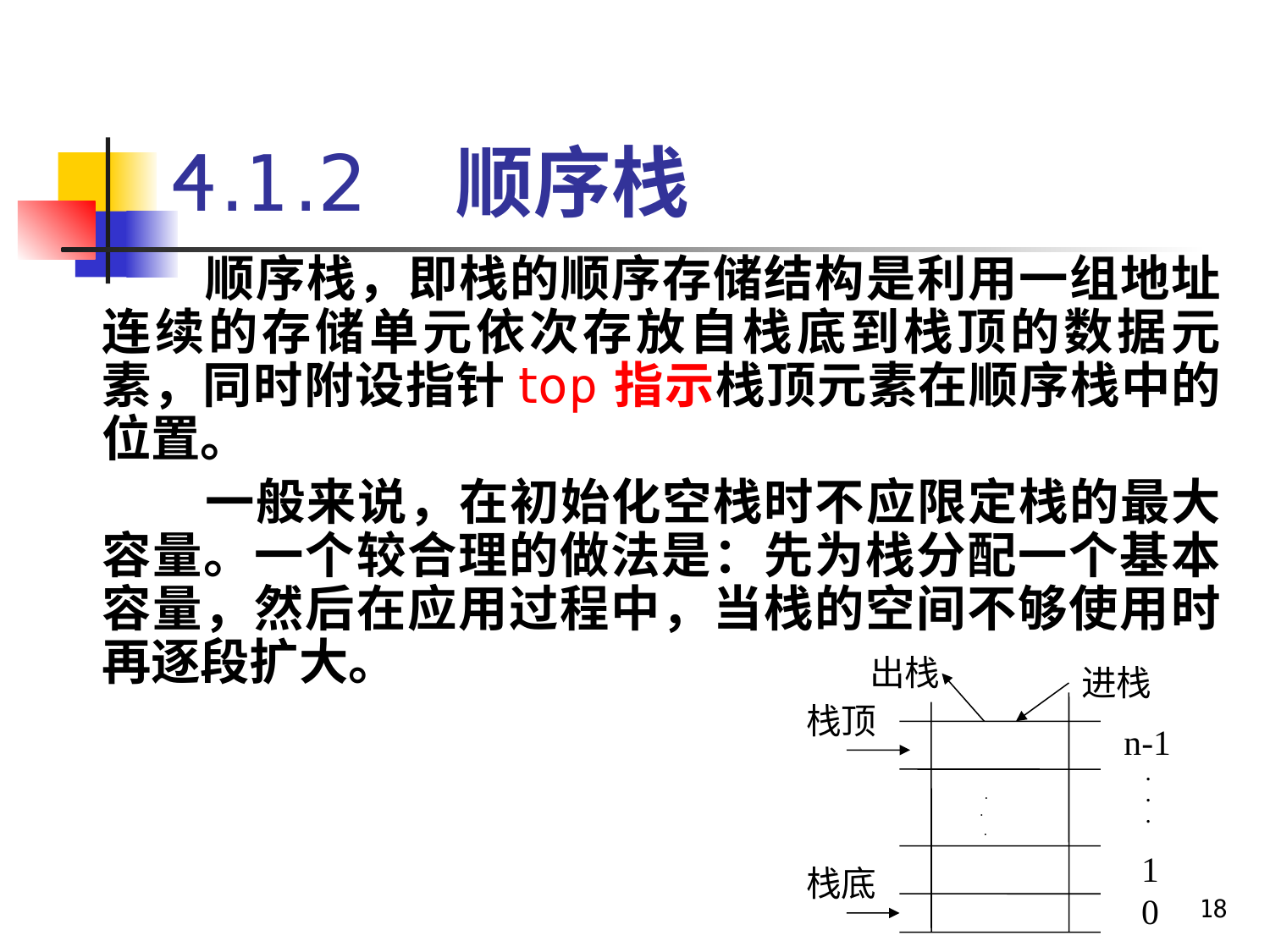

# 4.1.2   顺序栈
       顺序栈，即栈的顺序存储结构是利用一组地址连续的存储单元依次存放自栈底到栈顶的数据元素，同时附设指针top指示栈顶元素在顺序栈中的位置。
       一般来说，在初始化空栈时不应限定栈的最大容量。一个较合理的做法是：先为栈分配一个基本容量，然后在应用过程中，当栈的空间不够使用时再逐段扩大。

出栈
进栈

栈顶
  .        .
  .
栈底
n-1
     .
     .
     .

  1
  0
18